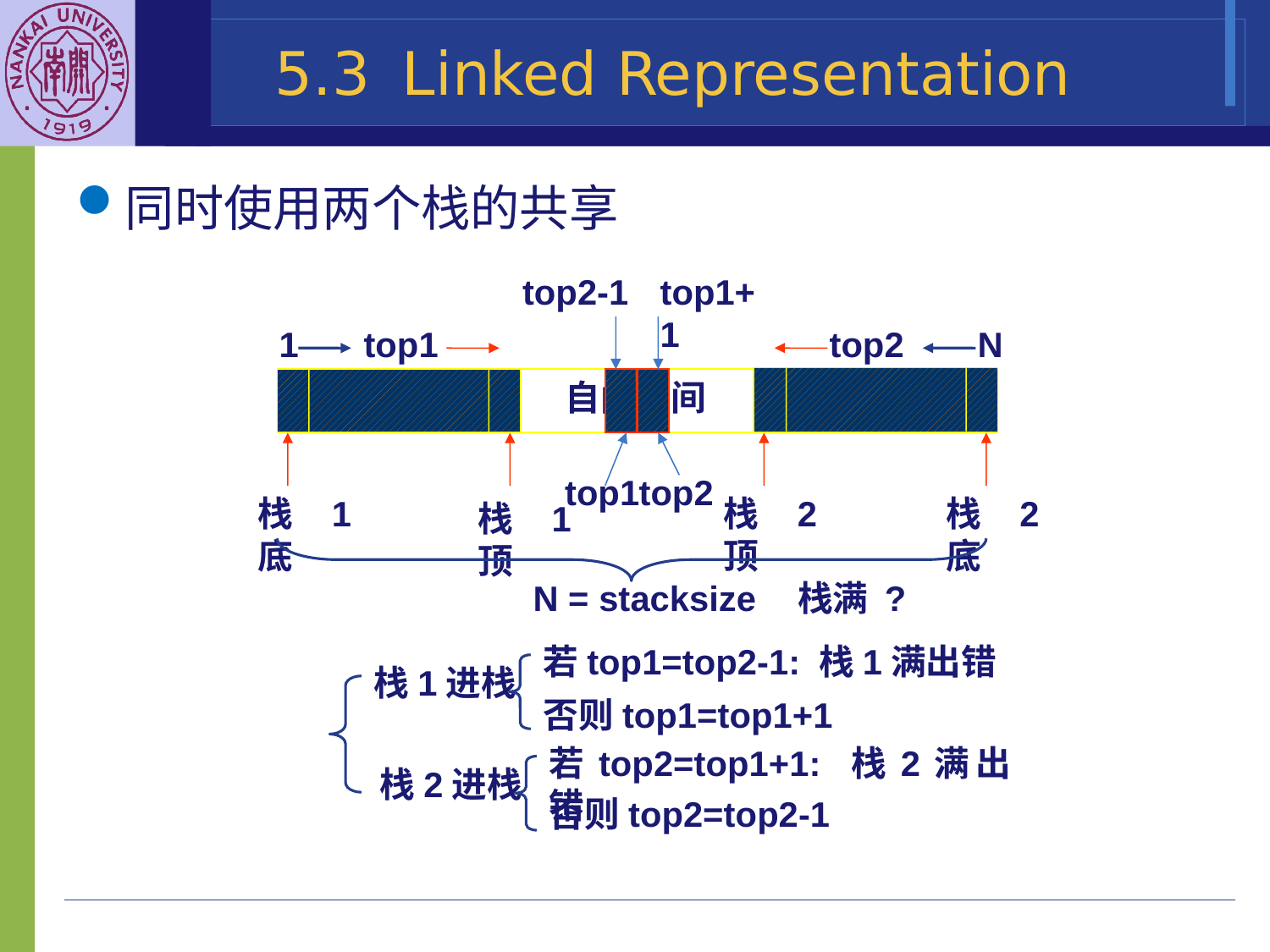

# 5.3	Linked Representation
同时使用两个栈的共享

top2-1
top1+1
1
top1

top2
N

自由空间

top1
top2
栈1底
栈2顶
栈2底
栈1顶
N = stacksize
栈满 ?
若top1=top2-1: 栈1满出错
栈1进栈

否则top1=top1+1
若top2=top1+1: 栈2满出错
栈2进栈

否则top2=top2-1
12